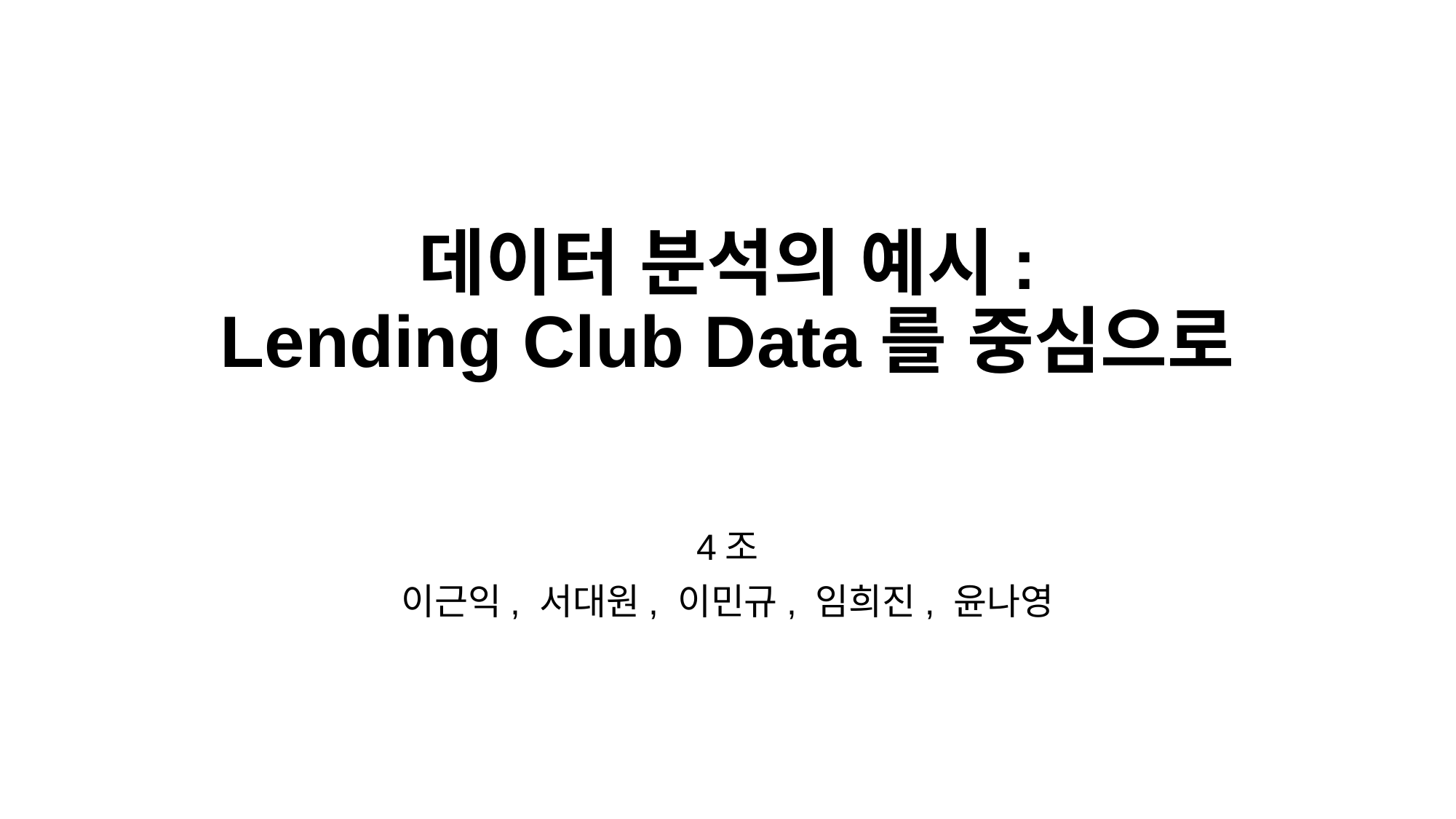

# 데이터 분석의 예시: Lending Club Data를 중심으로
4조
이근익, 서대원, 이민규, 임희진, 윤나영